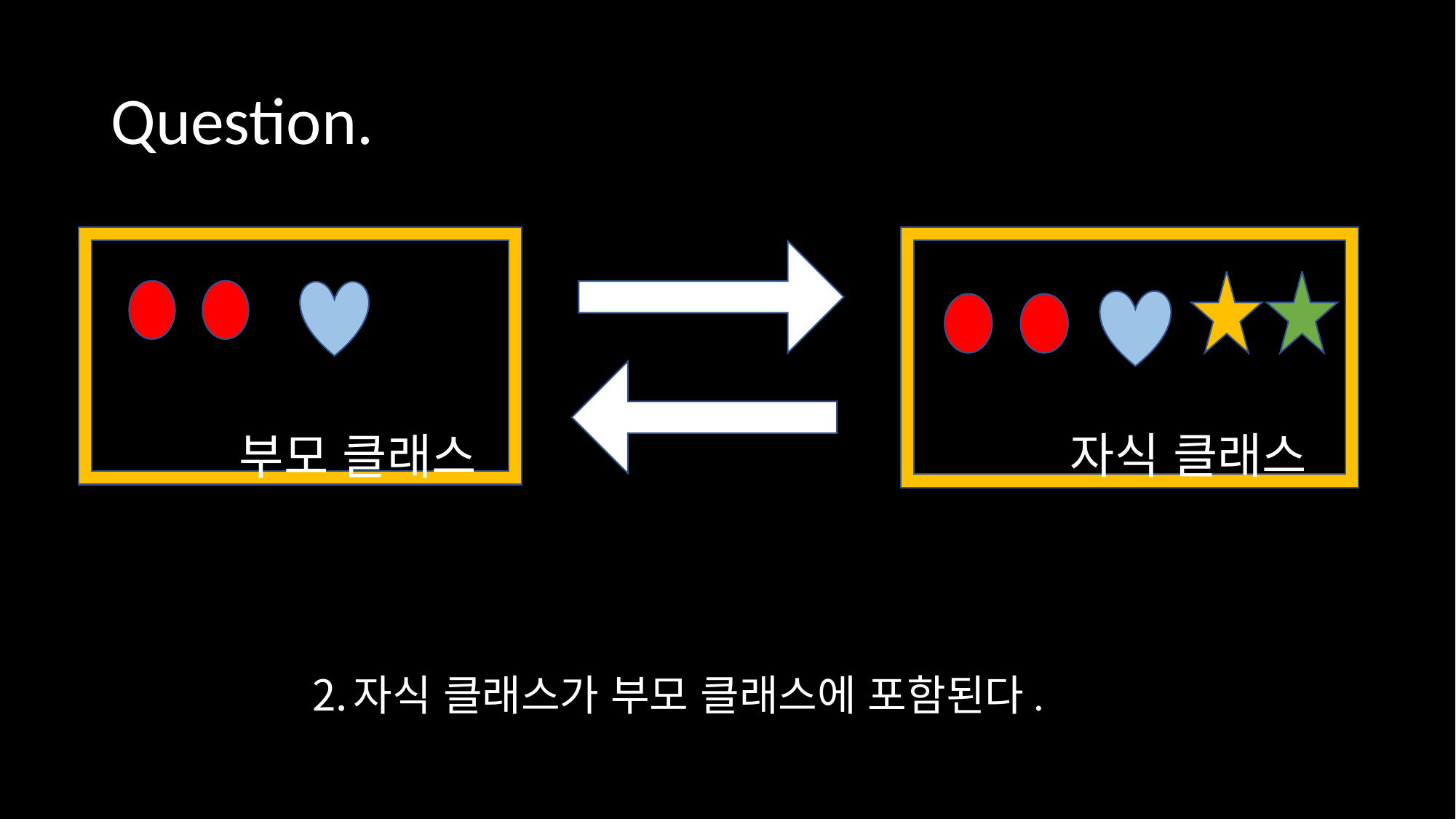

# Question.

부모 클래스

자식 클래스

부모 클래스가 자식 클래스에 포함된다.

자식 클래스가 부모 클래스에 포함된다.